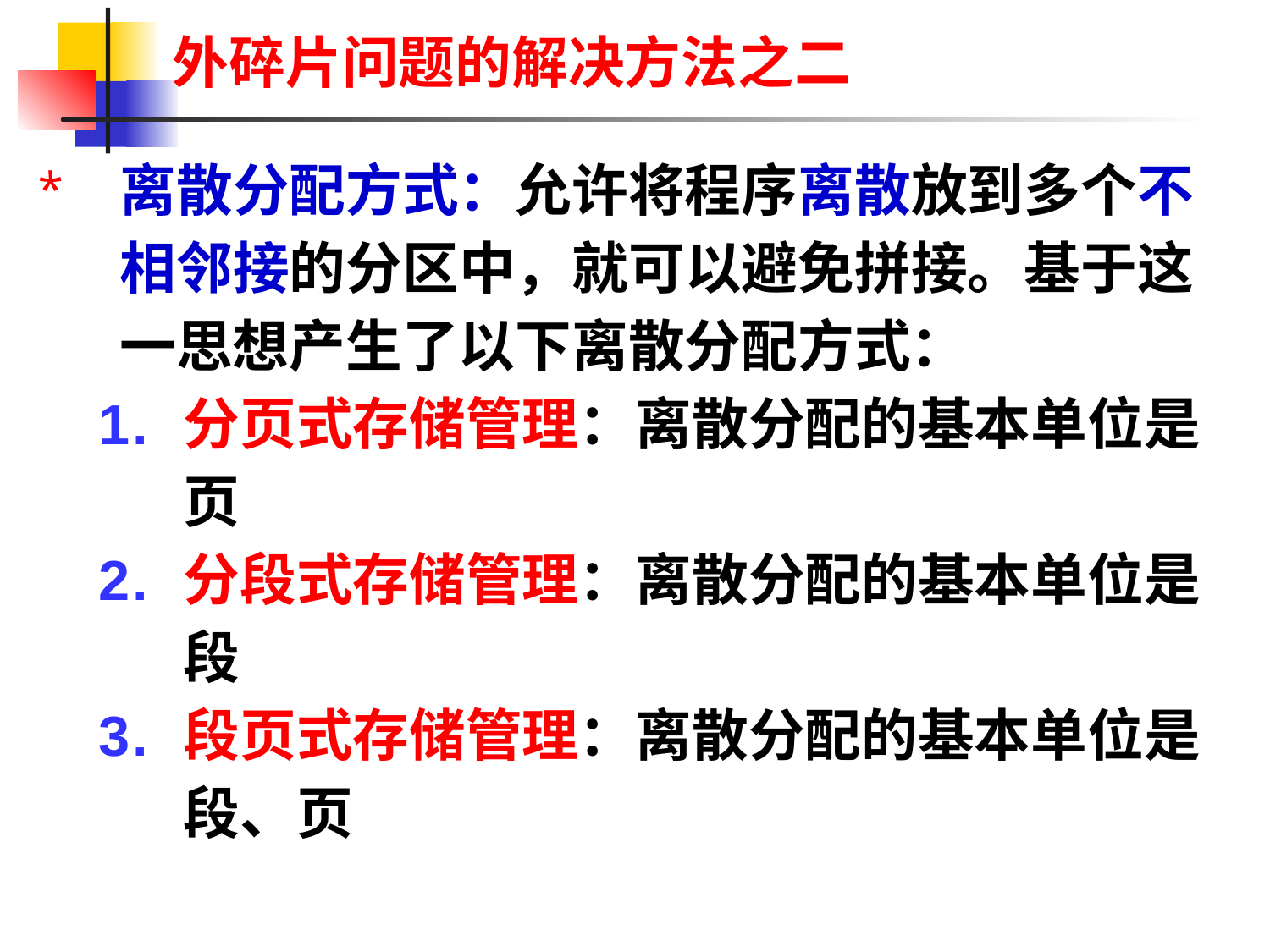

# 外碎片问题的解决方法之二
离散分配方式：允许将程序离散放到多个不相邻接的分区中，就可以避免拼接。基于这一思想产生了以下离散分配方式：
分页式存储管理：离散分配的基本单位是页
分段式存储管理：离散分配的基本单位是段
段页式存储管理：离散分配的基本单位是段、页